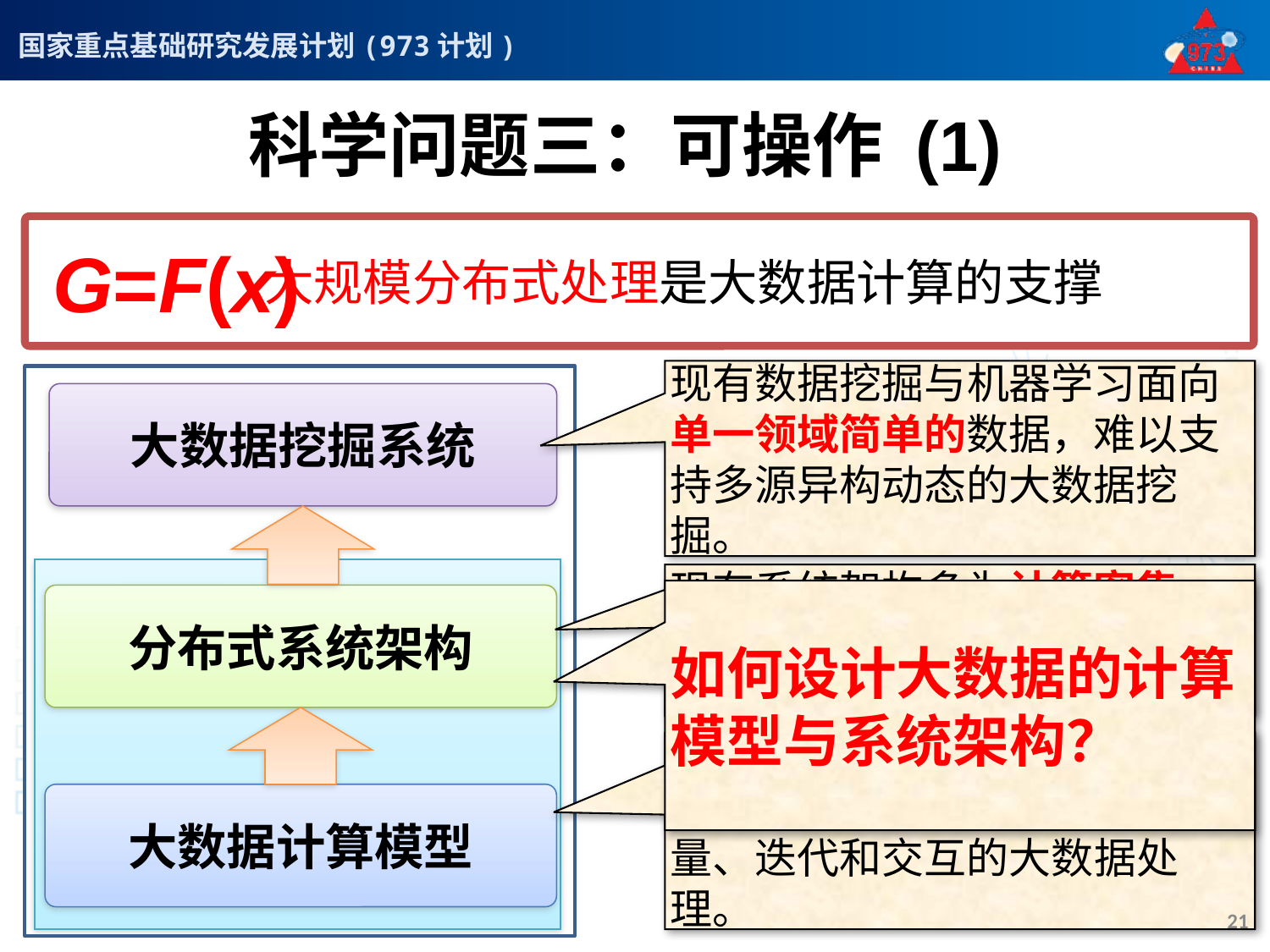

# 科学问题三：可操作 (1)
       大规模分布式处理是大数据计算的支撑
G=F(x)
现有数据挖掘与机器学习面向单一领域简单的数据，难以支持多源异构动态的大数据挖掘。

大数据挖掘系统

现有系统架构多为计算密集型，面临扩展失度、处理失效和能耗失控的问题。
如何设计大数据的计算模型与系统架构？
分布式系统架构

MapReduce模型：静态、离线、全量批处理，无法支持增量、迭代和交互的大数据处理。
大数据计算模型
21